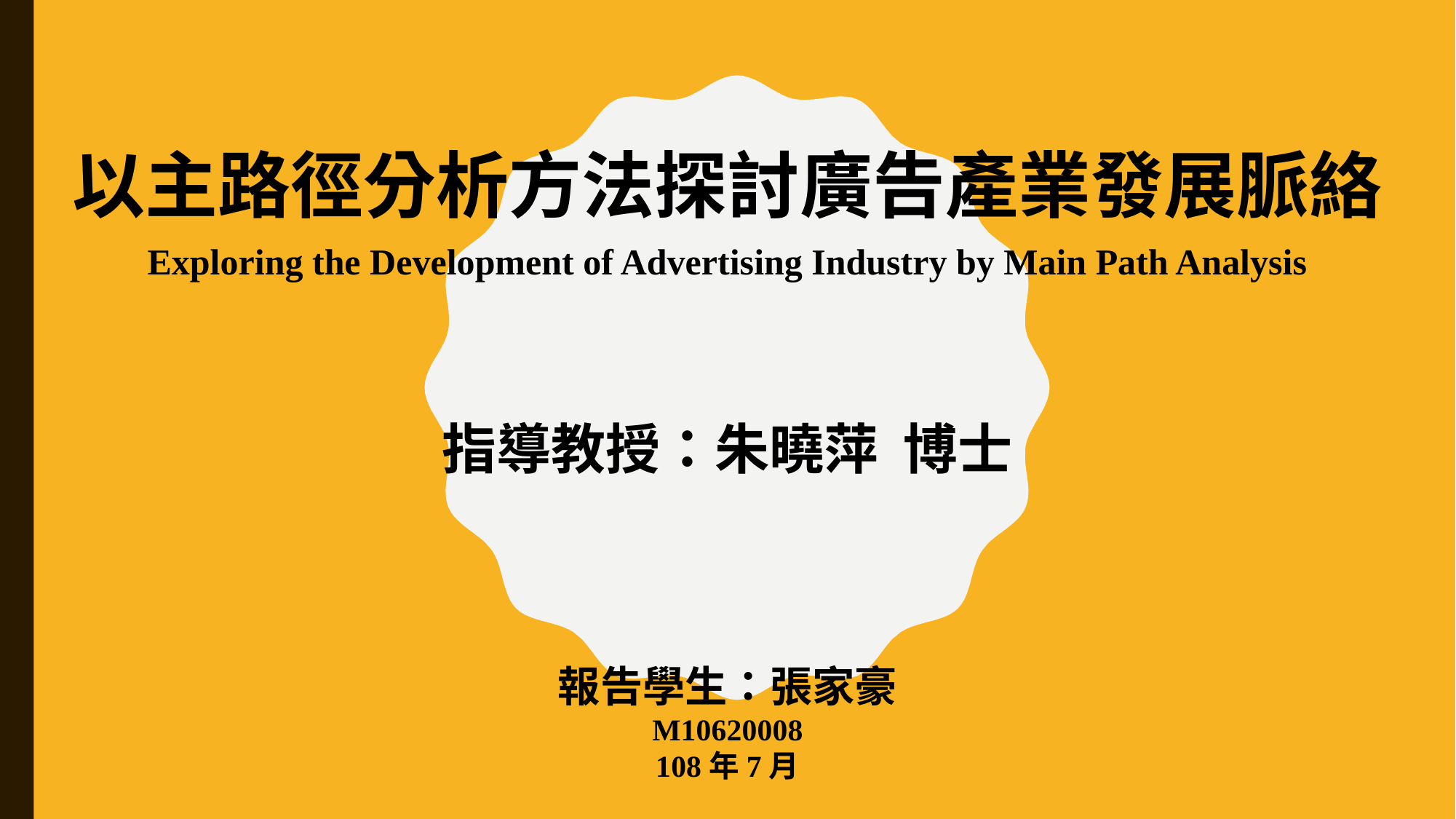

以主路徑分析方法探討廣告產業發展脈絡
Exploring the Development of Advertising Industry by Main Path Analysis
指導教授：朱曉萍  博士
報告學生：張家豪
M10620008
108年7月